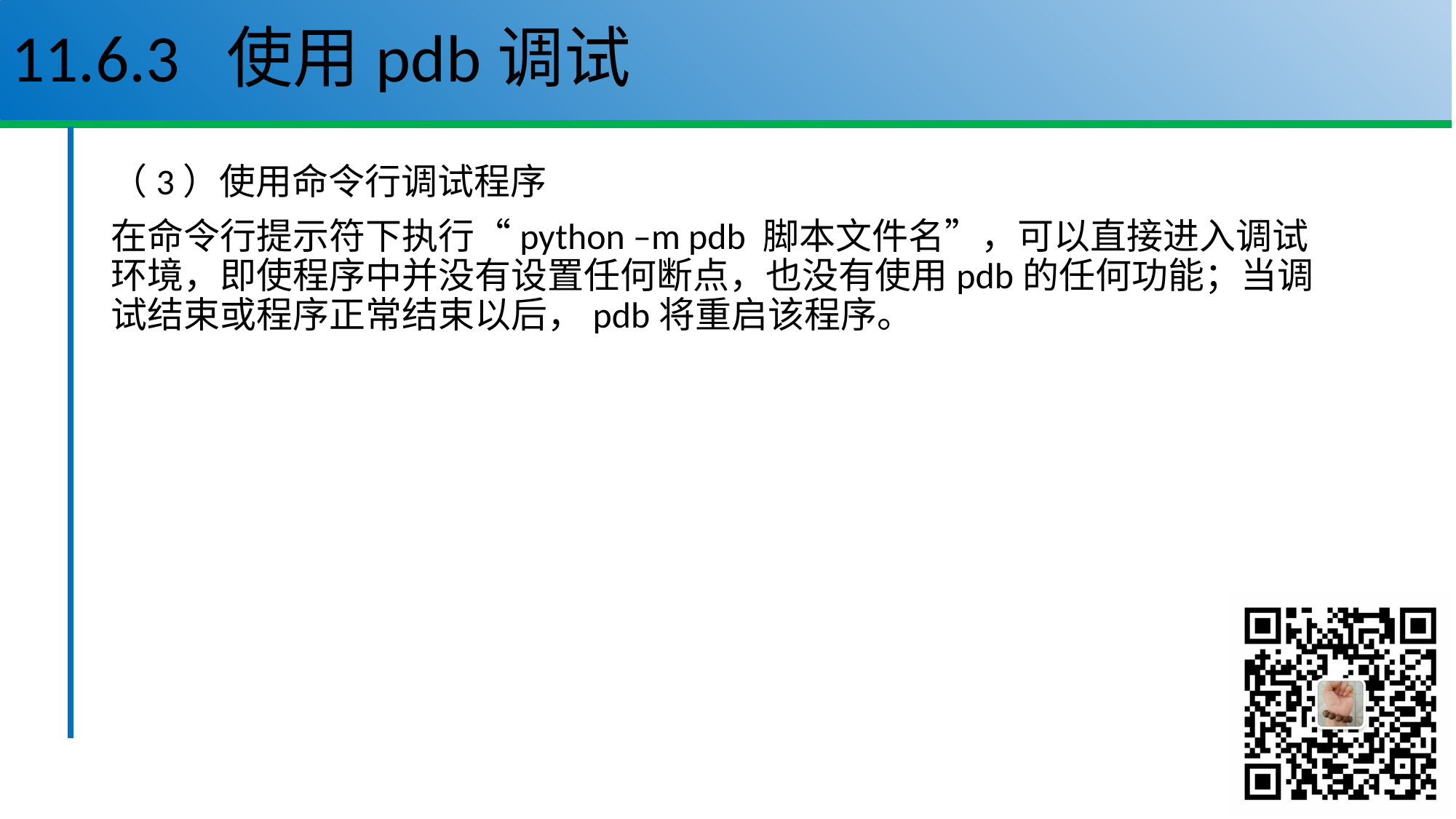

# 11.6.3  使用pdb调试
（3）使用命令行调试程序
在命令行提示符下执行“python –m pdb 脚本文件名”，可以直接进入调试环境，即使程序中并没有设置任何断点，也没有使用pdb的任何功能；当调试结束或程序正常结束以后，pdb将重启该程序。
28